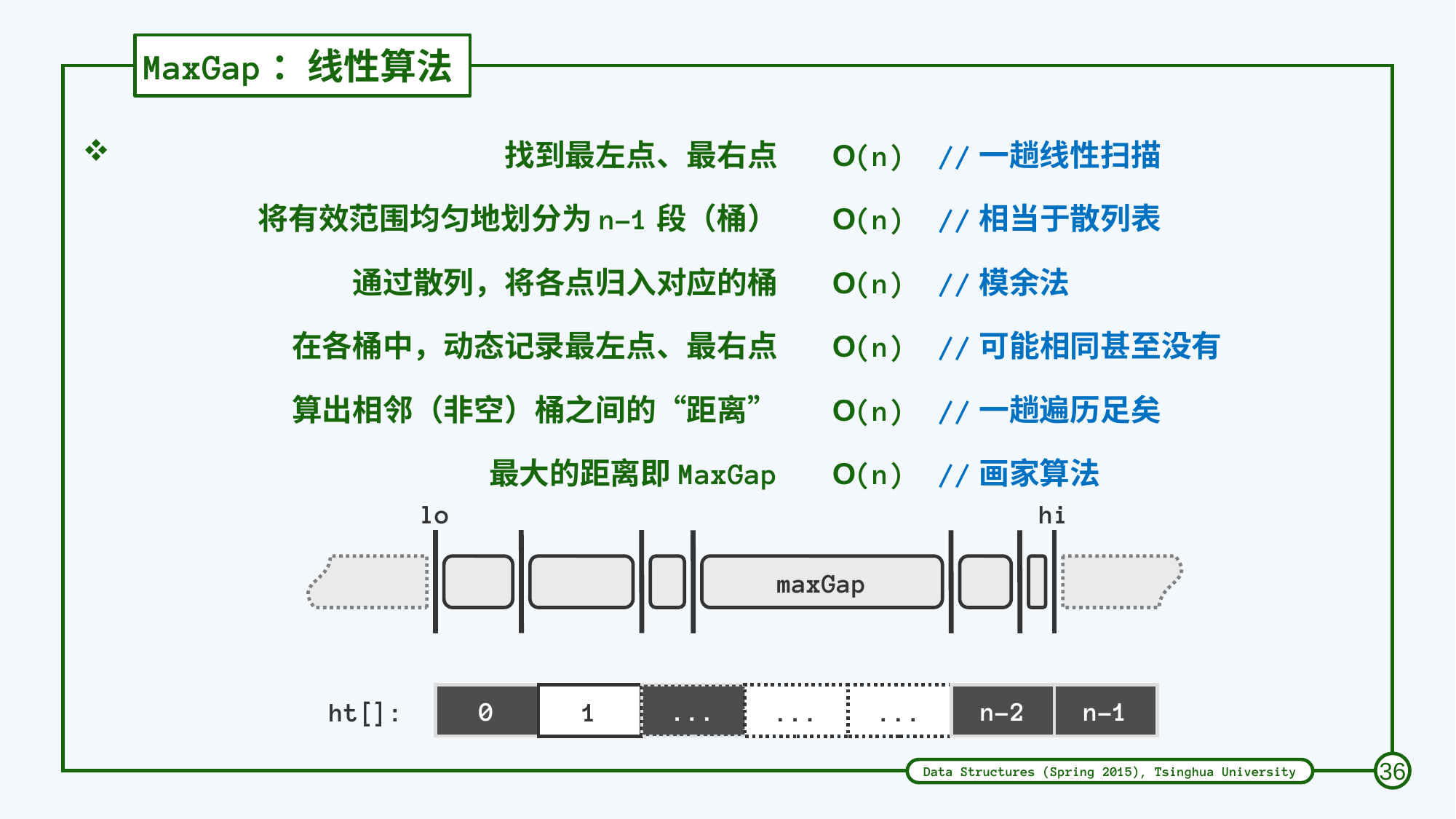

# MaxGap：线性算法
	找到最左点、最右点	O(n)  //一趟线性扫描
	将有效范围均匀地划分为n-1段（桶）	O(n)  //相当于散列表
	通过散列，将各点归入对应的桶	O(n)  //模余法
	在各桶中，动态记录最左点、最右点	O(n)  //可能相同甚至没有
	算出相邻（非空）桶之间的“距离”	O(n)  //一趟遍历足矣
	最大的距离即MaxGap	O(n)  //画家算法
lo
hi

maxGap

0
...
n-2
n-1
ht[]:
1
...
...